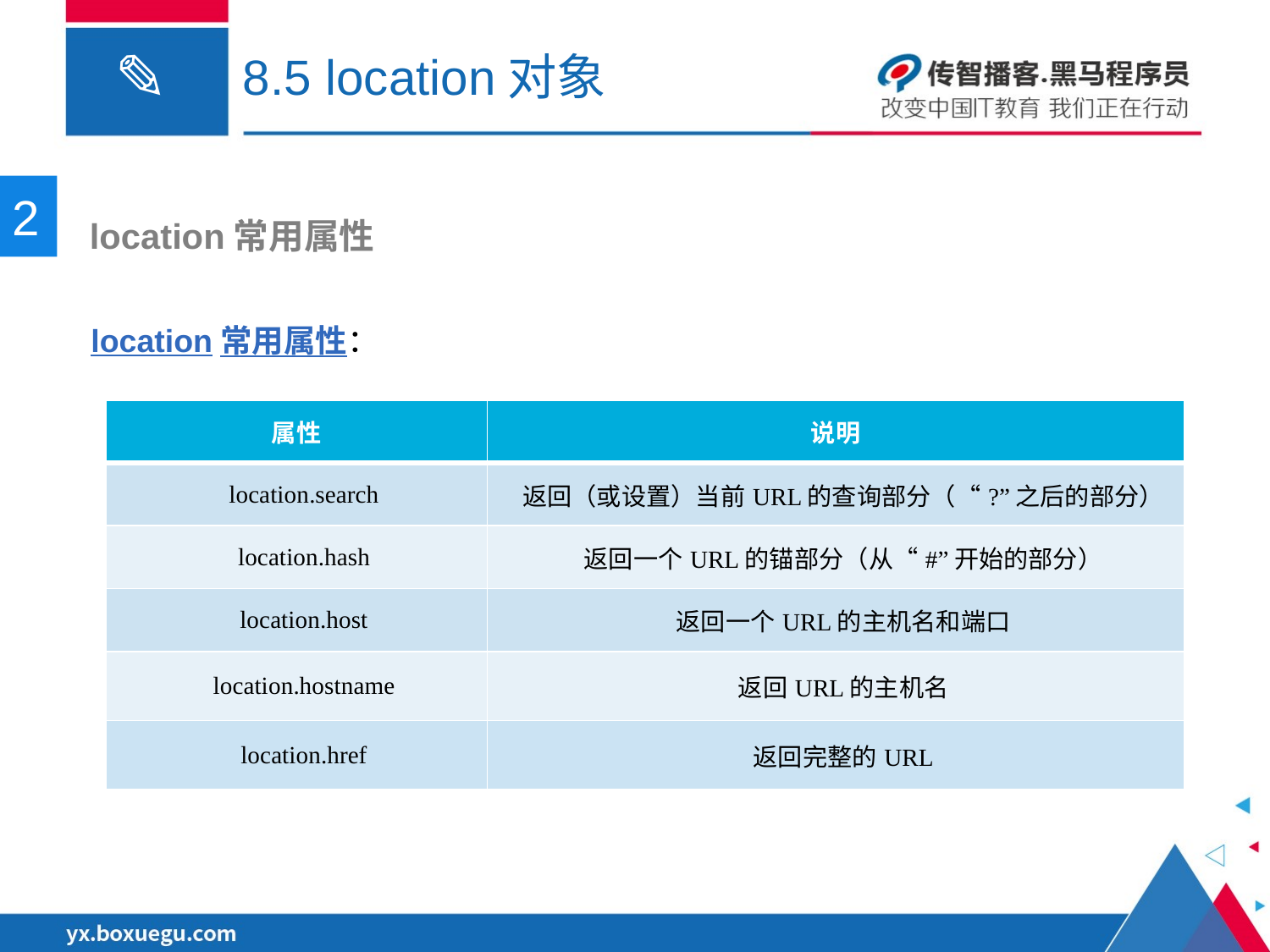

# 8.5 location对象

2
  location常用属性
location常用属性：
| 属性 | 说明 |
| --- | --- |
| location.search | 返回（或设置）当前URL的查询部分（“?”之后的部分） |
| location.hash | 返回一个URL的锚部分（从“#”开始的部分） |
| location.host | 返回一个URL的主机名和端口 |
| location.hostname | 返回URL的主机名 |
| location.href | 返回完整的URL |